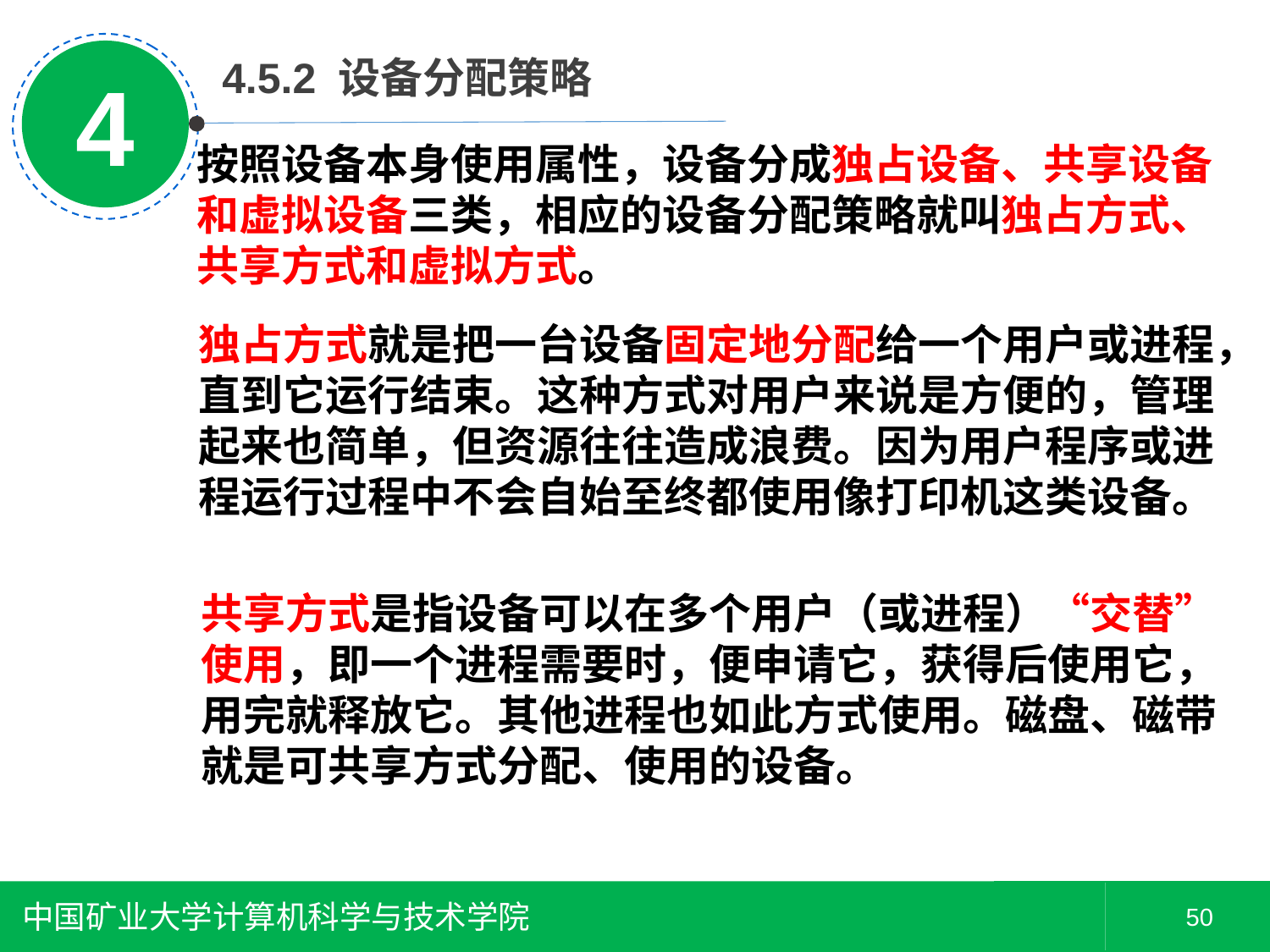

4
  4.5.2 设备分配策略

按照设备本身使用属性，设备分成独占设备、共享设备和虚拟设备三类，相应的设备分配策略就叫独占方式、共享方式和虚拟方式。
独占方式就是把一台设备固定地分配给一个用户或进程，直到它运行结束。这种方式对用户来说是方便的，管理起来也简单，但资源往往造成浪费。因为用户程序或进程运行过程中不会自始至终都使用像打印机这类设备。
共享方式是指设备可以在多个用户（或进程）“交替”使用，即一个进程需要时，便申请它，获得后使用它，用完就释放它。其他进程也如此方式使用。磁盘、磁带就是可共享方式分配、使用的设备。